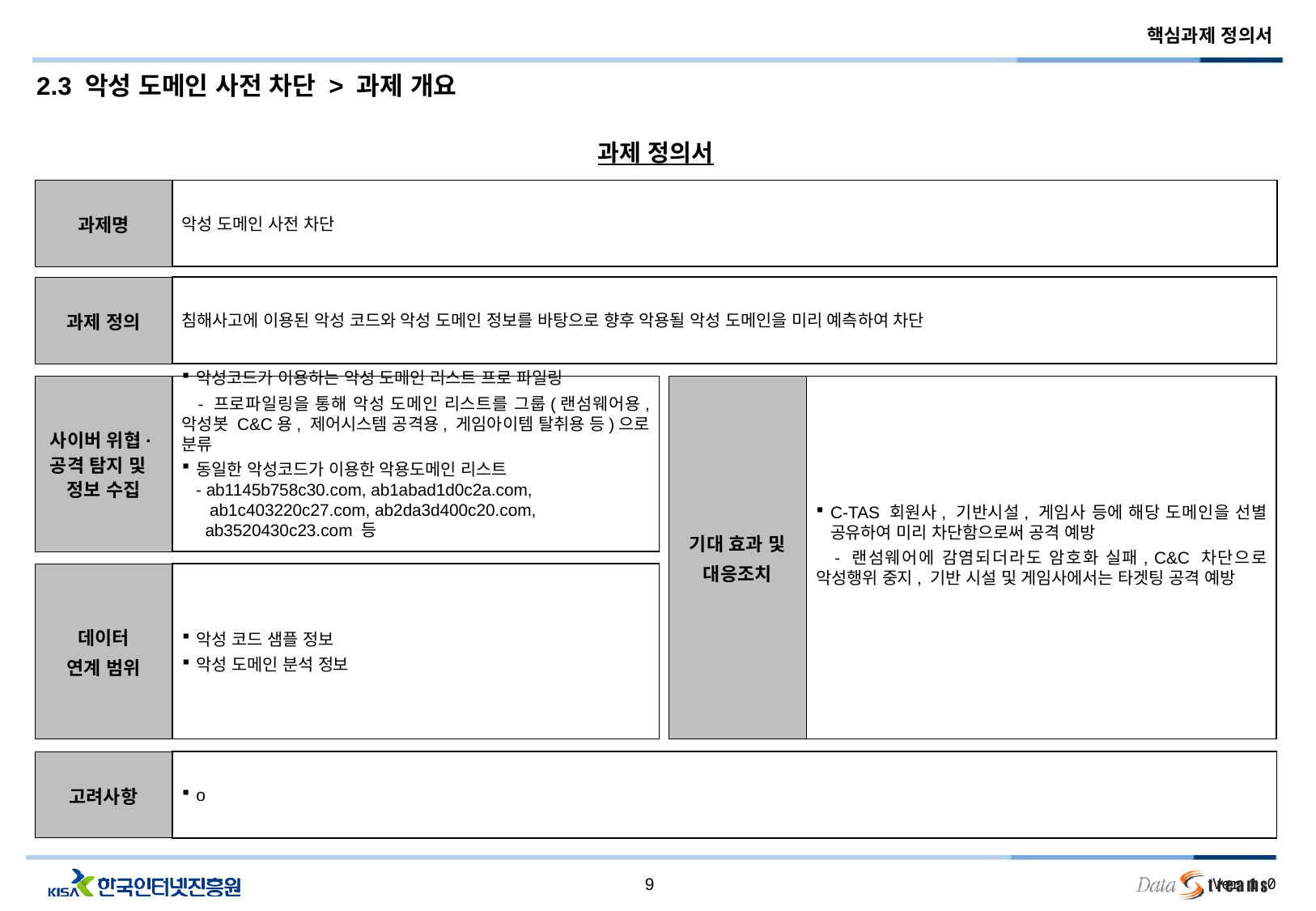

2.3 악성 도메인 사전 차단 > 과제 개요
과제 정의서
과제명
악성 도메인 사전 차단
과제 정의
침해사고에 이용된 악성 코드와 악성 도메인 정보를 바탕으로 향후 악용될 악성 도메인을 미리 예측하여 차단
사이버 위협·  공격 탐지 및   정보 수집
악성코드가 이용하는 악성 도메인 리스트 프로 파일링
   - 프로파일링을 통해 악성 도메인 리스트를 그룹(랜섬웨어용, 악성봇 C&C용, 제어시스템 공격용, 게임아이템 탈취용 등)으로 분류
동일한 악성코드가 이용한 악용도메인 리스트
   - ab1145b758c30.com, ab1abad1d0c2a.com,
      ab1c403220c27.com, ab2da3d400c20.com,
     ab3520430c23.com 등

기대 효과 및
대응조치
C-TAS 회원사, 기반시설, 게임사 등에 해당 도메인을 선별 공유하여 미리 차단함으로써 공격 예방
   - 랜섬웨어에 감염되더라도 암호화 실패, C&C 차단으로 악성행위 중지, 기반 시설 및 게임사에서는 타겟팅 공격 예방

데이터
연계 범위
악성 코드 샘플 정보
악성 도메인 분석 정보
고려사항
o